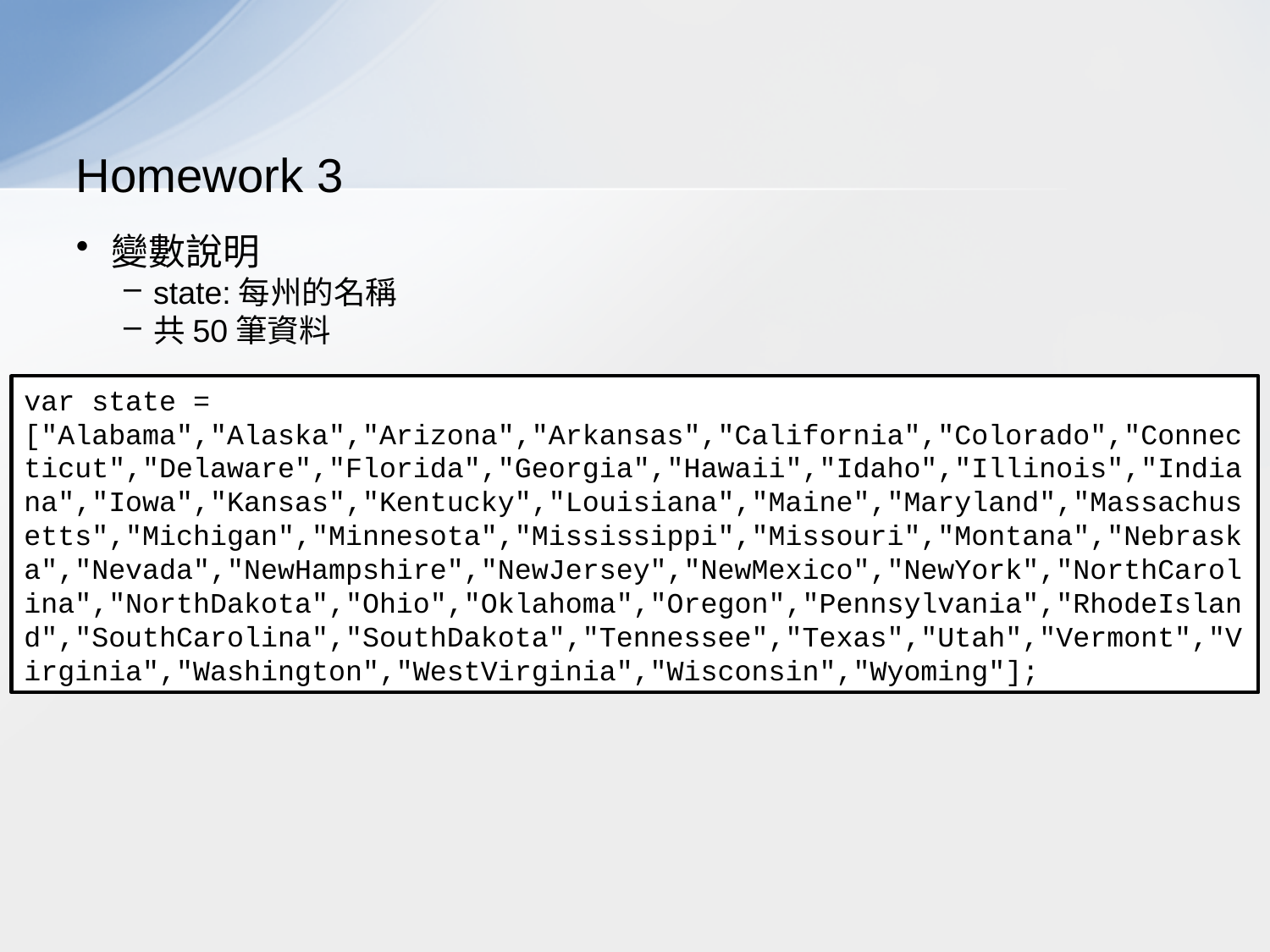

# Homework 3
變數說明
state:每州的名稱
共50筆資料
var state = ["Alabama","Alaska","Arizona","Arkansas","California","Colorado","Connecticut","Delaware","Florida","Georgia","Hawaii","Idaho","Illinois","Indiana","Iowa","Kansas","Kentucky","Louisiana","Maine","Maryland","Massachusetts","Michigan","Minnesota","Mississippi","Missouri","Montana","Nebraska","Nevada","NewHampshire","NewJersey","NewMexico","NewYork","NorthCarolina","NorthDakota","Ohio","Oklahoma","Oregon","Pennsylvania","RhodeIsland","SouthCarolina","SouthDakota","Tennessee","Texas","Utah","Vermont","Virginia","Washington","WestVirginia","Wisconsin","Wyoming"];